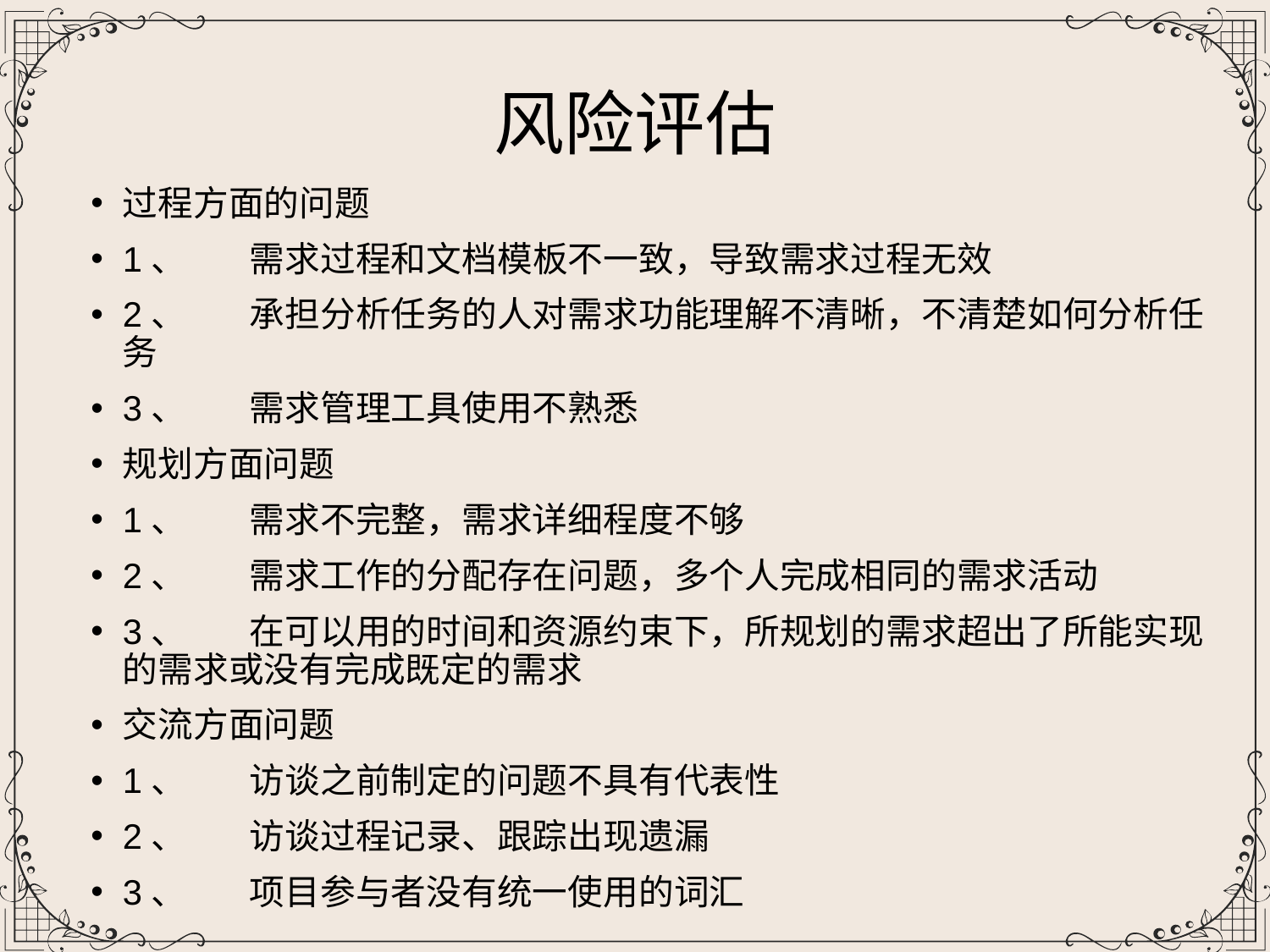

风险评估
过程方面的问题
1、	需求过程和文档模板不一致，导致需求过程无效
2、	承担分析任务的人对需求功能理解不清晰，不清楚如何分析任务
3、	需求管理工具使用不熟悉
规划方面问题
1、	需求不完整，需求详细程度不够
2、	需求工作的分配存在问题，多个人完成相同的需求活动
3、	在可以用的时间和资源约束下，所规划的需求超出了所能实现的需求或没有完成既定的需求
交流方面问题
1、	访谈之前制定的问题不具有代表性
2、	访谈过程记录、跟踪出现遗漏
3、	项目参与者没有统一使用的词汇